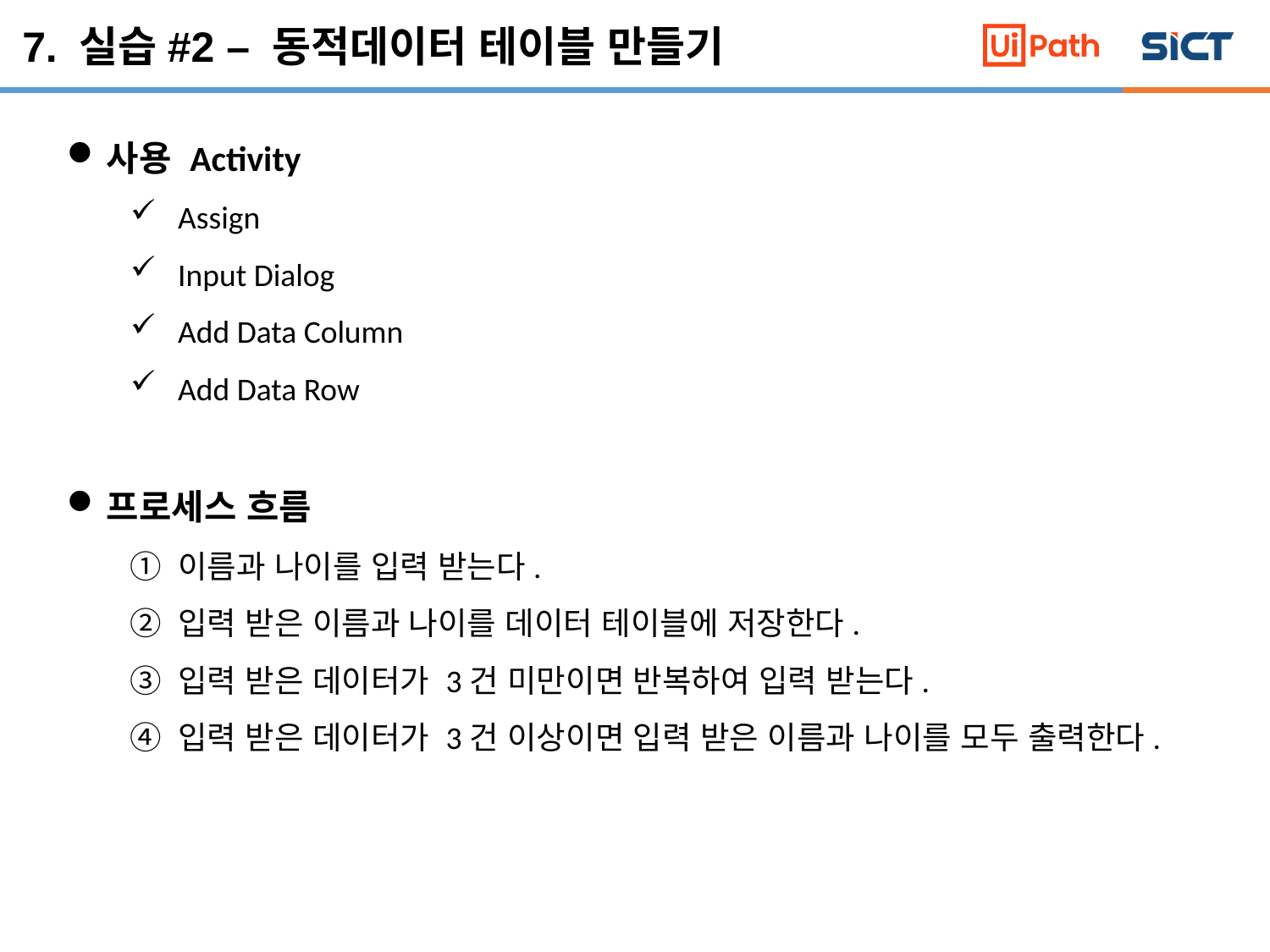

7. 실습#2 – 동적데이터 테이블 만들기
사용 Activity
Assign
Input Dialog
Add Data Column
Add Data Row
프로세스 흐름
이름과 나이를 입력 받는다.
입력 받은 이름과 나이를 데이터 테이블에 저장한다.
입력 받은 데이터가 3건 미만이면 반복하여 입력 받는다.
입력 받은 데이터가 3건 이상이면 입력 받은 이름과 나이를 모두 출력한다.